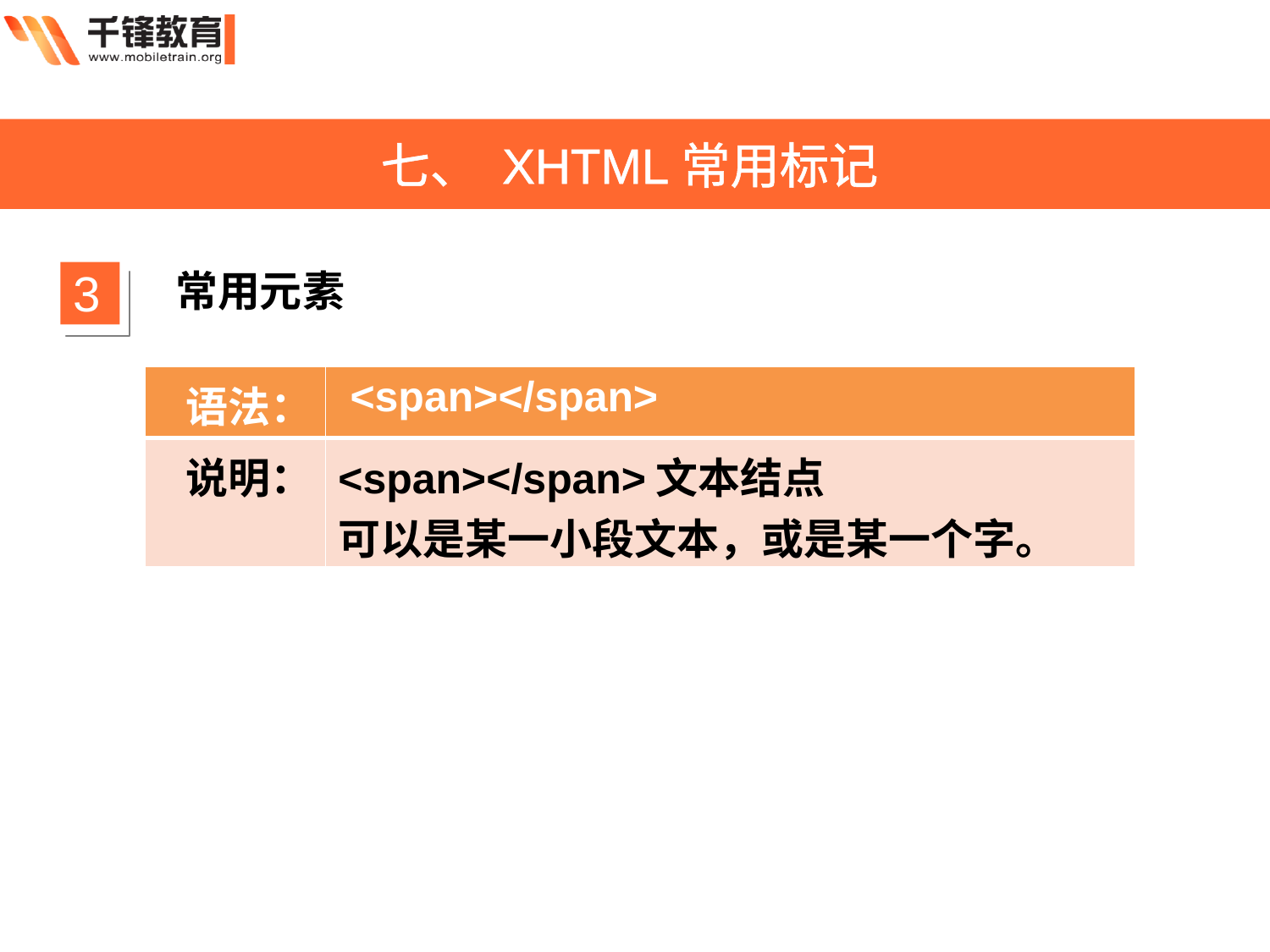

七、 XHTML常用标记
3
常用元素

| 语法： | <span></span> |
| --- | --- |
| 说明： | <span></span>文本结点 可以是某一小段文本，或是某一个字。 |